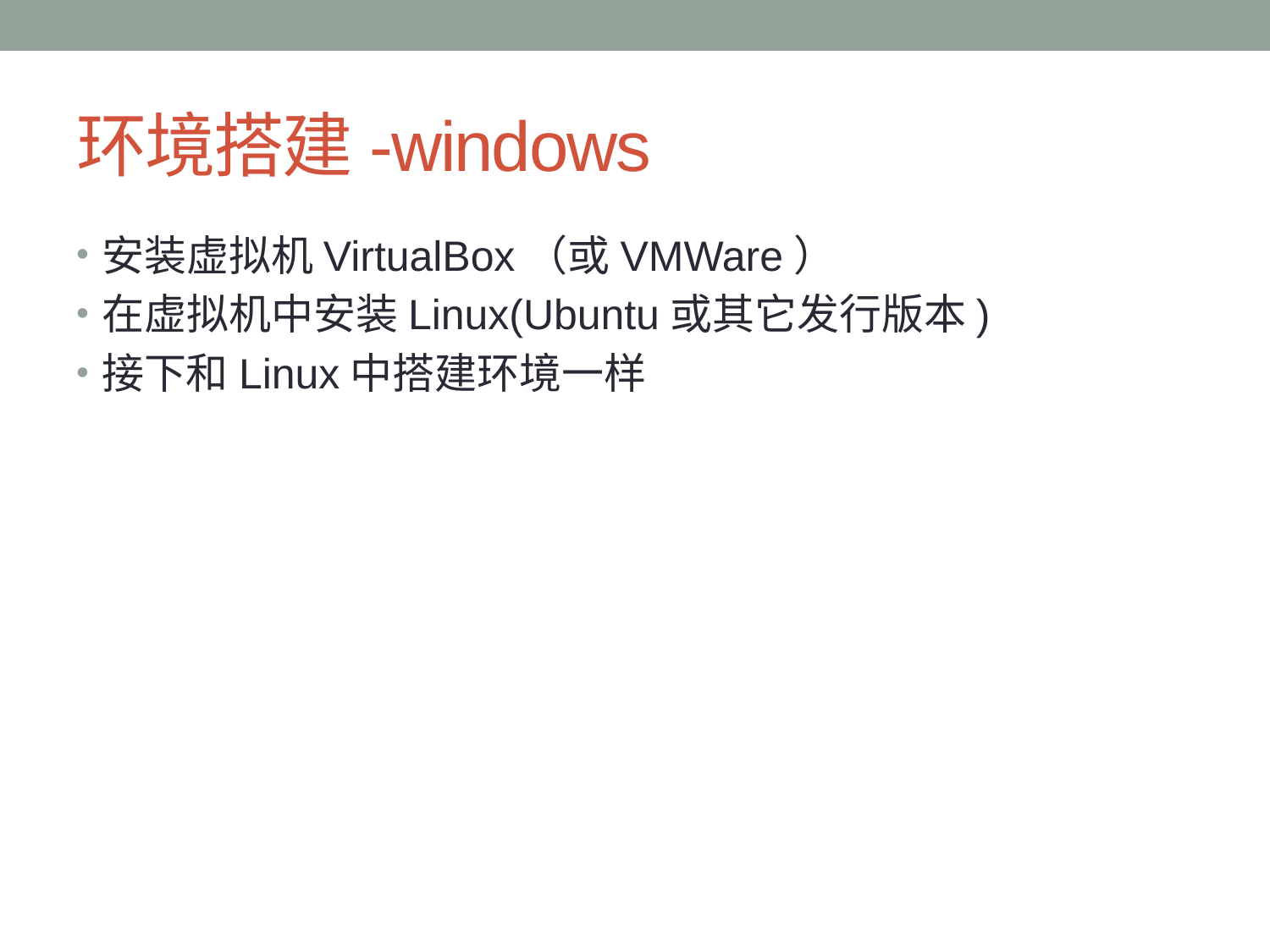

# 环境搭建-windows
安装虚拟机VirtualBox（或VMWare）
在虚拟机中安装Linux(Ubuntu或其它发行版本)
接下和Linux中搭建环境一样